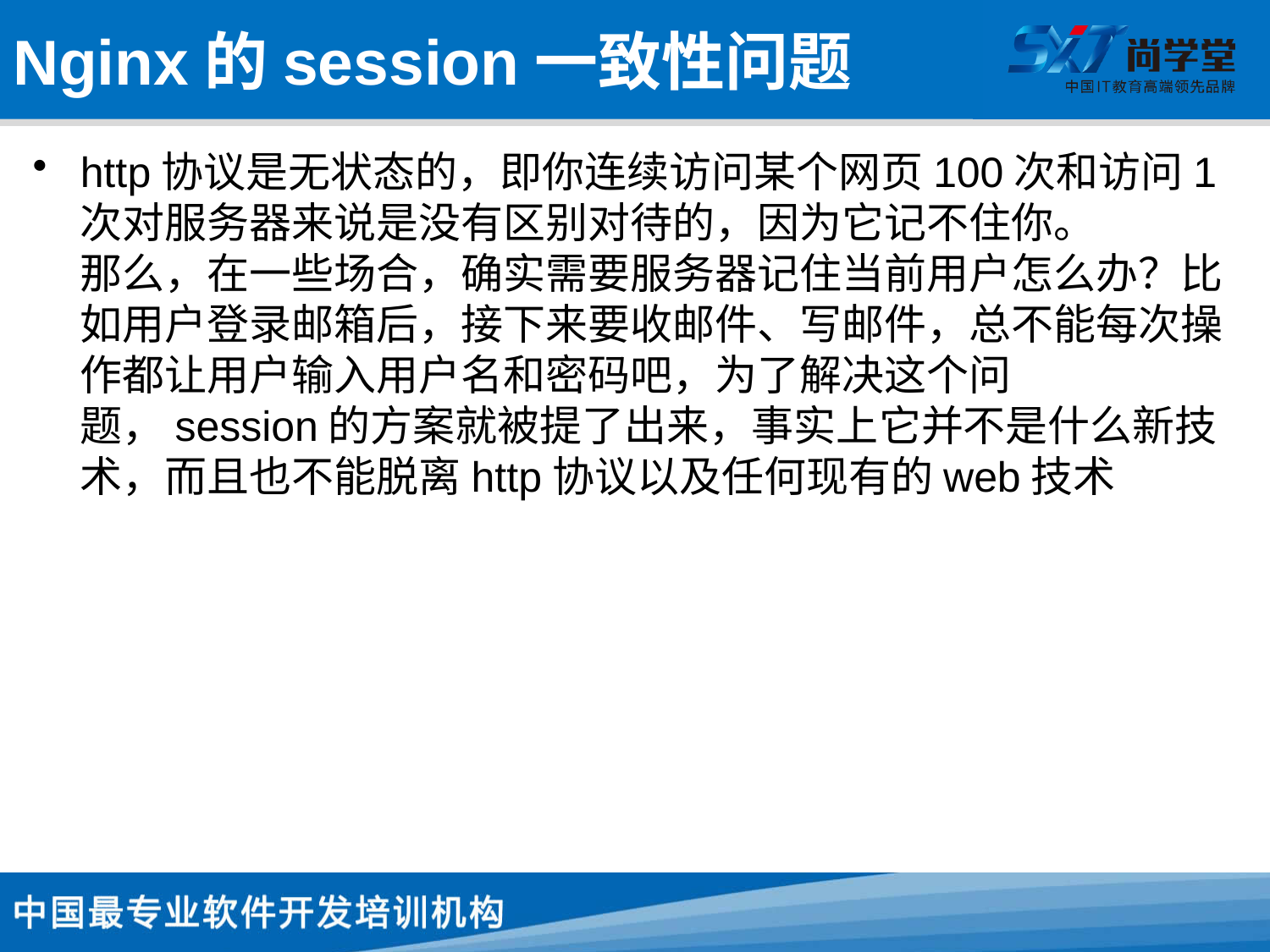

# Nginx的session一致性问题
http协议是无状态的，即你连续访问某个网页100次和访问1次对服务器来说是没有区别对待的，因为它记不住你。
那么，在一些场合，确实需要服务器记住当前用户怎么办？比如用户登录邮箱后，接下来要收邮件、写邮件，总不能每次操作都让用户输入用户名和密码吧，为了解决这个问题，session的方案就被提了出来，事实上它并不是什么新技术，而且也不能脱离http协议以及任何现有的web技术